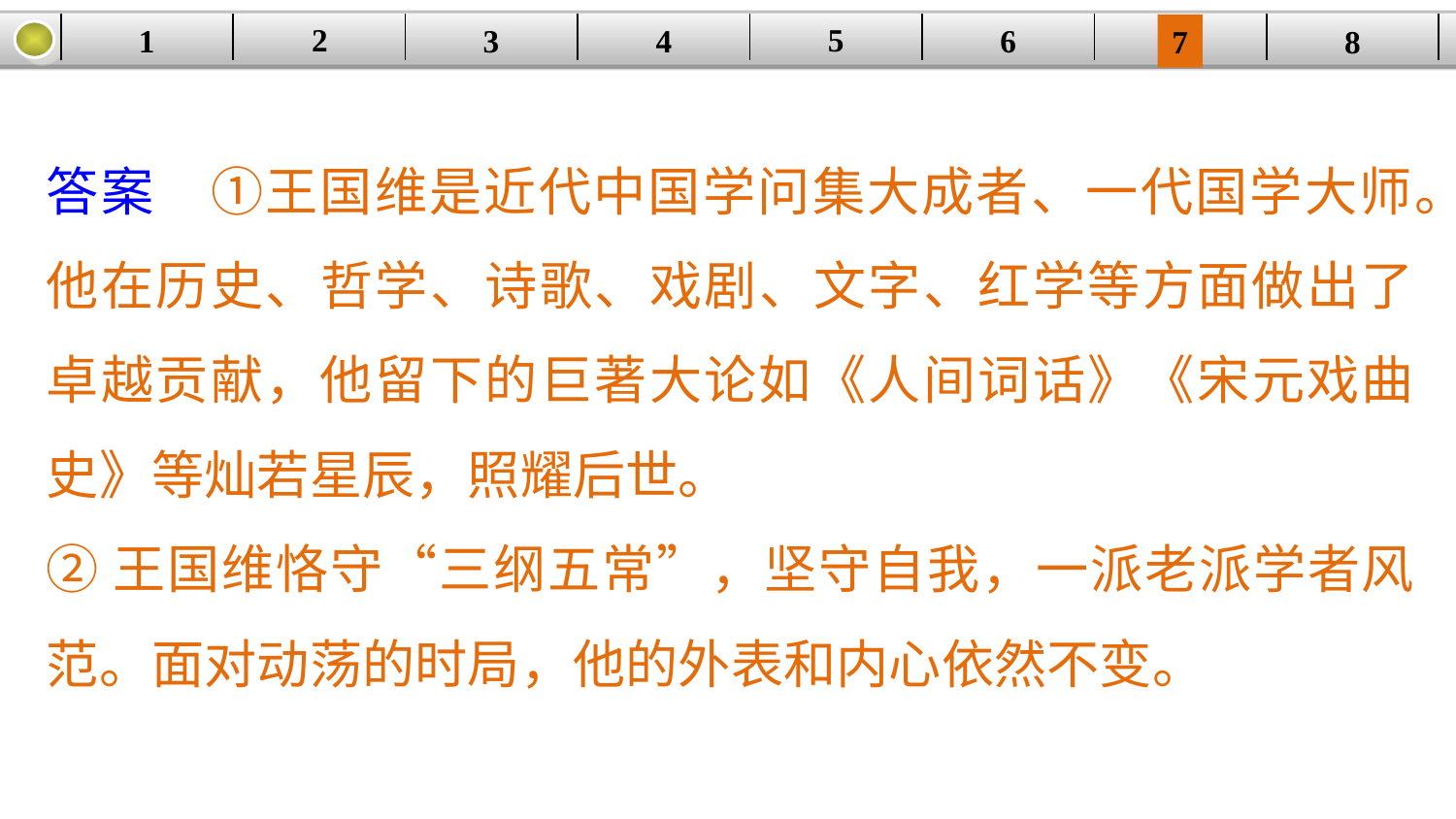

5
2
1
4
6
|  |  |  |  |  |  |  |  |
| --- | --- | --- | --- | --- | --- | --- | --- |
3
8
7

答案　①王国维是近代中国学问集大成者、一代国学大师。他在历史、哲学、诗歌、戏剧、文字、红学等方面做出了卓越贡献，他留下的巨著大论如《人间词话》《宋元戏曲史》等灿若星辰，照耀后世。
②王国维恪守“三纲五常”，坚守自我，一派老派学者风范。面对动荡的时局，他的外表和内心依然不变。